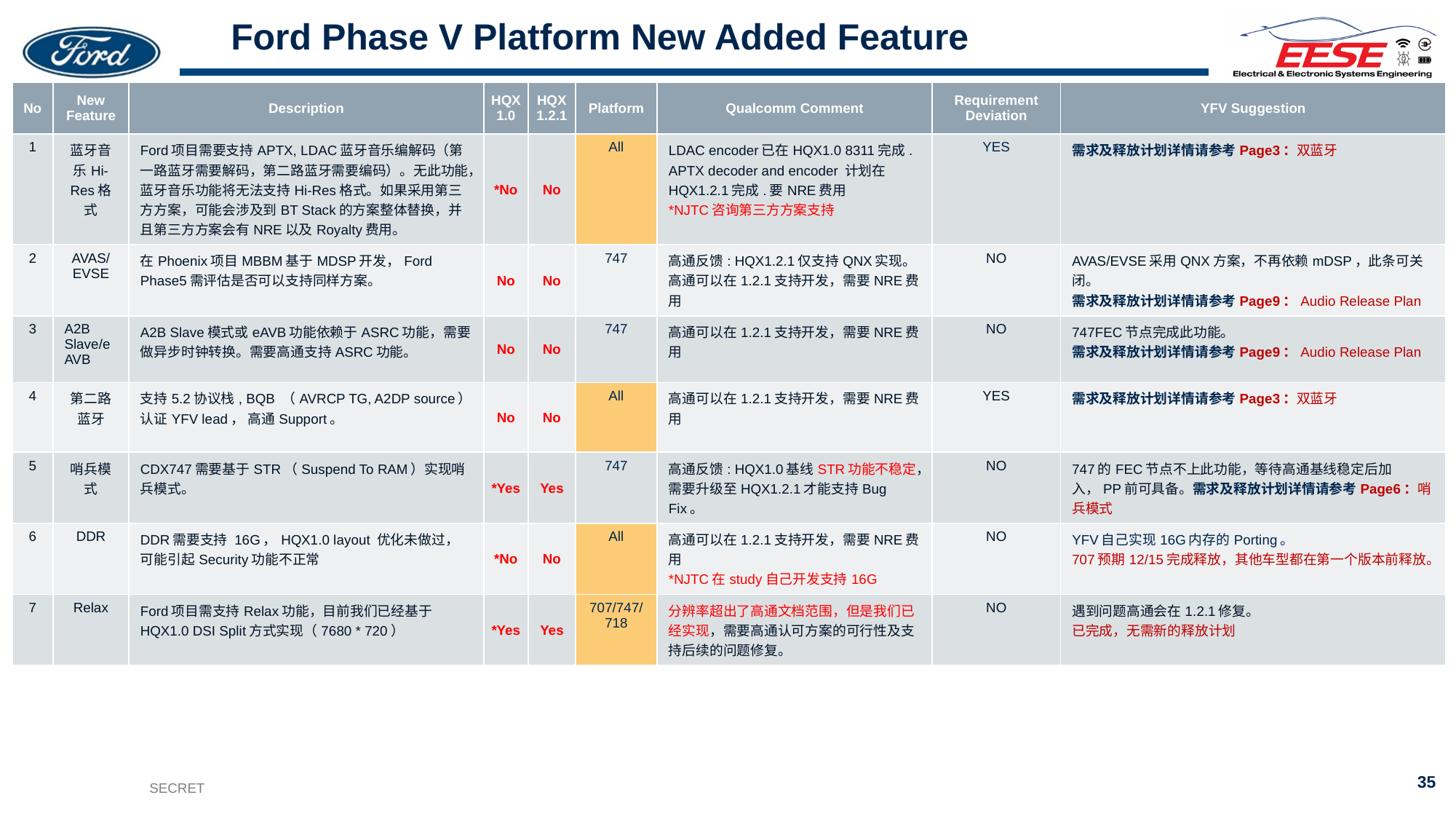

# Ford Phase V Platform New Added Feature
| No | New Feature | Description | HQX 1.0 | HQX 1.2.1 | Platform | Qualcomm Comment | Requirement Deviation | YFV Suggestion |
| --- | --- | --- | --- | --- | --- | --- | --- | --- |
| 1 | 蓝牙音乐Hi-Res格式 | Ford项目需要支持APTX, LDAC蓝牙音乐编解码（第一路蓝牙需要解码，第二路蓝牙需要编码）。无此功能，蓝牙音乐功能将无法支持Hi-Res格式。如果采用第三方方案，可能会涉及到BT Stack的方案整体替换，并且第三方方案会有NRE以及Royalty费用。 | \*No | No | All | LDAC encoder已在HQX1.0 8311完成. APTX decoder and encoder 计划在HQX1.2.1完成.要NRE费用 \*NJTC咨询第三方方案支持 | YES | 需求及释放计划详情请参考Page3：双蓝牙 |
| 2 | AVAS/EVSE | 在Phoenix项目MBBM基于MDSP开发，Ford Phase5需评估是否可以支持同样方案。 | No | No | 747 | 高通反馈: HQX1.2.1仅支持QNX实现。 高通可以在1.2.1支持开发，需要NRE费用 | NO | AVAS/EVSE采用QNX方案，不再依赖mDSP，此条可关闭。 需求及释放计划详情请参考Page9：Audio Release Plan |
| 3 | A2B Slave/eAVB | A2B Slave模式或eAVB功能依赖于ASRC功能，需要做异步时钟转换。需要高通支持ASRC功能。 | No | No | 747 | 高通可以在1.2.1支持开发，需要NRE费用 | NO | 747FEC节点完成此功能。 需求及释放计划详情请参考Page9：Audio Release Plan |
| 4 | 第二路蓝牙 | 支持5.2协议栈, BQB （AVRCP TG, A2DP source）认证YFV lead， 高通Support。 | No | No | All | 高通可以在1.2.1支持开发，需要NRE费用 | YES | 需求及释放计划详情请参考Page3：双蓝牙 |
| 5 | 哨兵模式 | CDX747需要基于STR（Suspend To RAM）实现哨兵模式。 | \*Yes | Yes | 747 | 高通反馈: HQX1.0基线STR功能不稳定，需要升级至HQX1.2.1才能支持Bug Fix。 | NO | 747的FEC节点不上此功能，等待高通基线稳定后加入，PP前可具备。需求及释放计划详情请参考Page6：哨兵模式 |
| 6 | DDR | DDR需要支持 16G，HQX1.0 layout 优化未做过，可能引起Security功能不正常 | \*No | No | All | 高通可以在1.2.1支持开发，需要NRE费用 \*NJTC在study自己开发支持16G | NO | YFV自己实现16G内存的Porting。 707预期12/15完成释放，其他车型都在第一个版本前释放。 |
| 7 | Relax | Ford项目需支持Relax功能，目前我们已经基于HQX1.0 DSI Split方式实现（7680 \* 720） | \*Yes | Yes | 707/747/718 | 分辨率超出了高通文档范围，但是我们已经实现，需要高通认可方案的可行性及支持后续的问题修复。 | NO | 遇到问题高通会在1.2.1修复。 已完成，无需新的释放计划 |